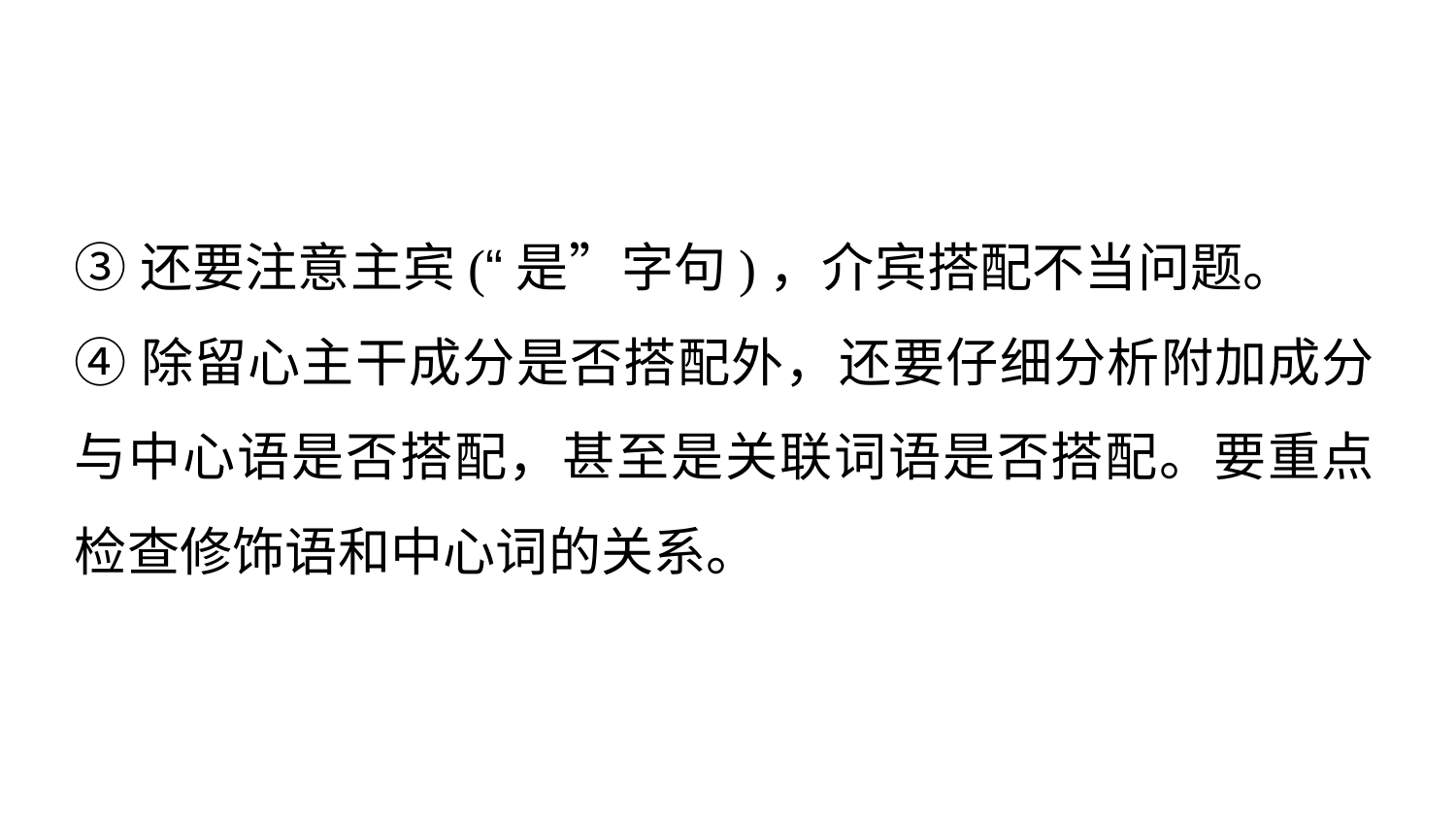

③还要注意主宾(“是”字句)，介宾搭配不当问题。
④除留心主干成分是否搭配外，还要仔细分析附加成分与中心语是否搭配，甚至是关联词语是否搭配。要重点检查修饰语和中心词的关系。